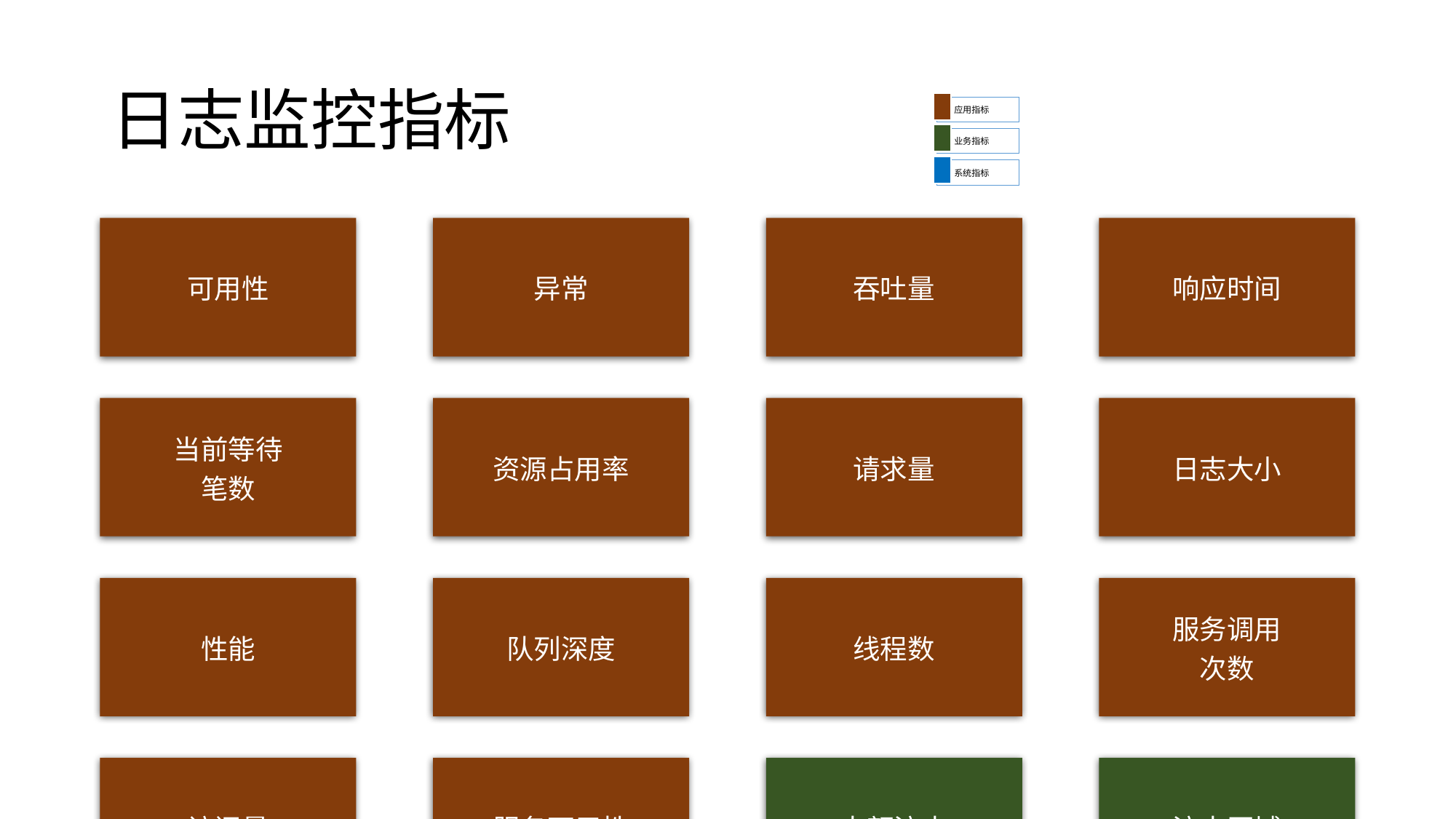

# 日志监控指标
应用指标
业务指标
系统指标
可用性
异常
吞吐量
响应时间
当前等待
笔数
资源占用率
请求量
日志大小
性能
队列深度
线程数
服务调用
次数
响应时间